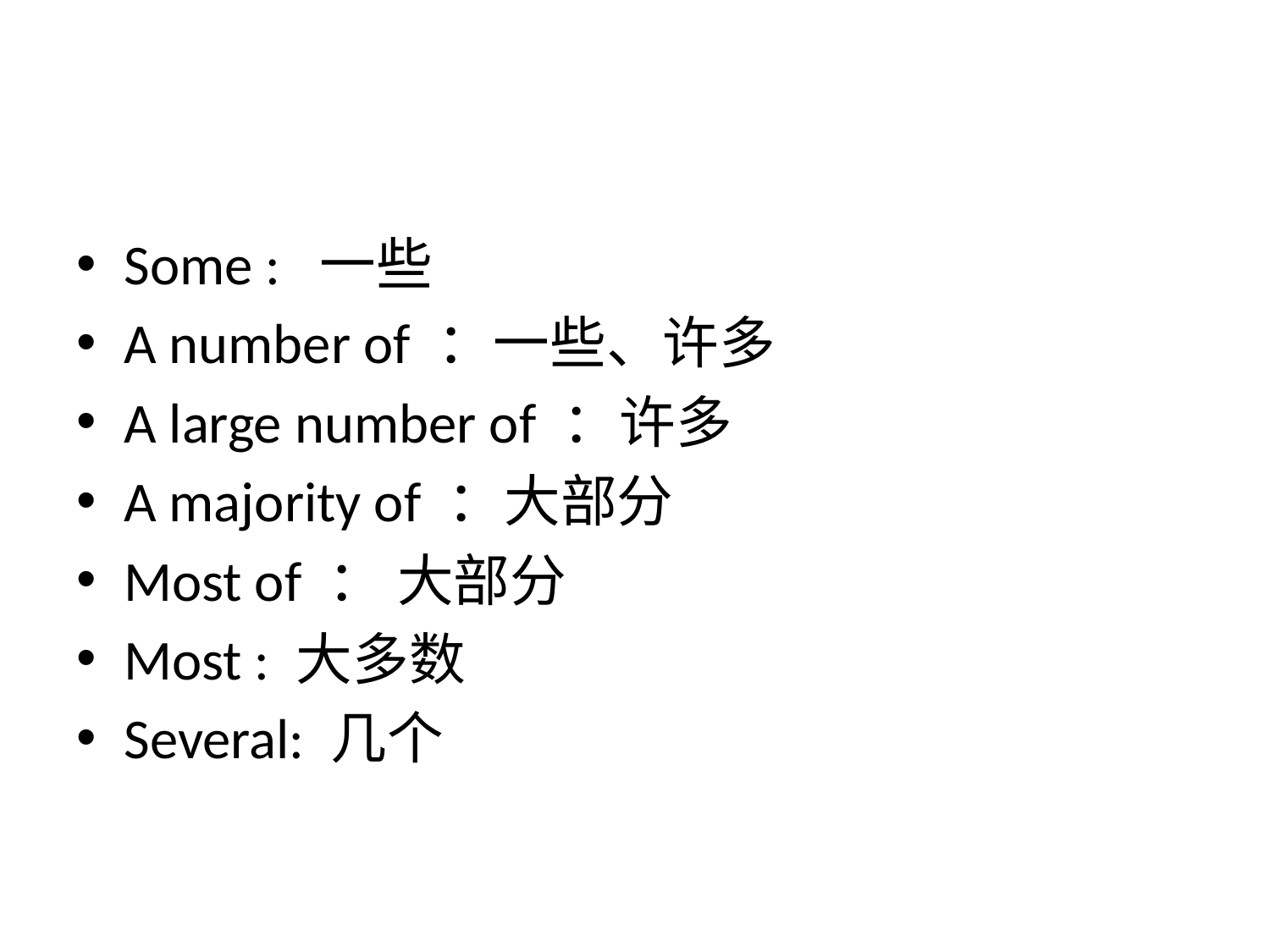

#
Some :  一些
A number of ：一些、许多
A large number of ：许多
A majority of ：大部分
Most of ： 大部分
Most : 大多数
Several: 几个